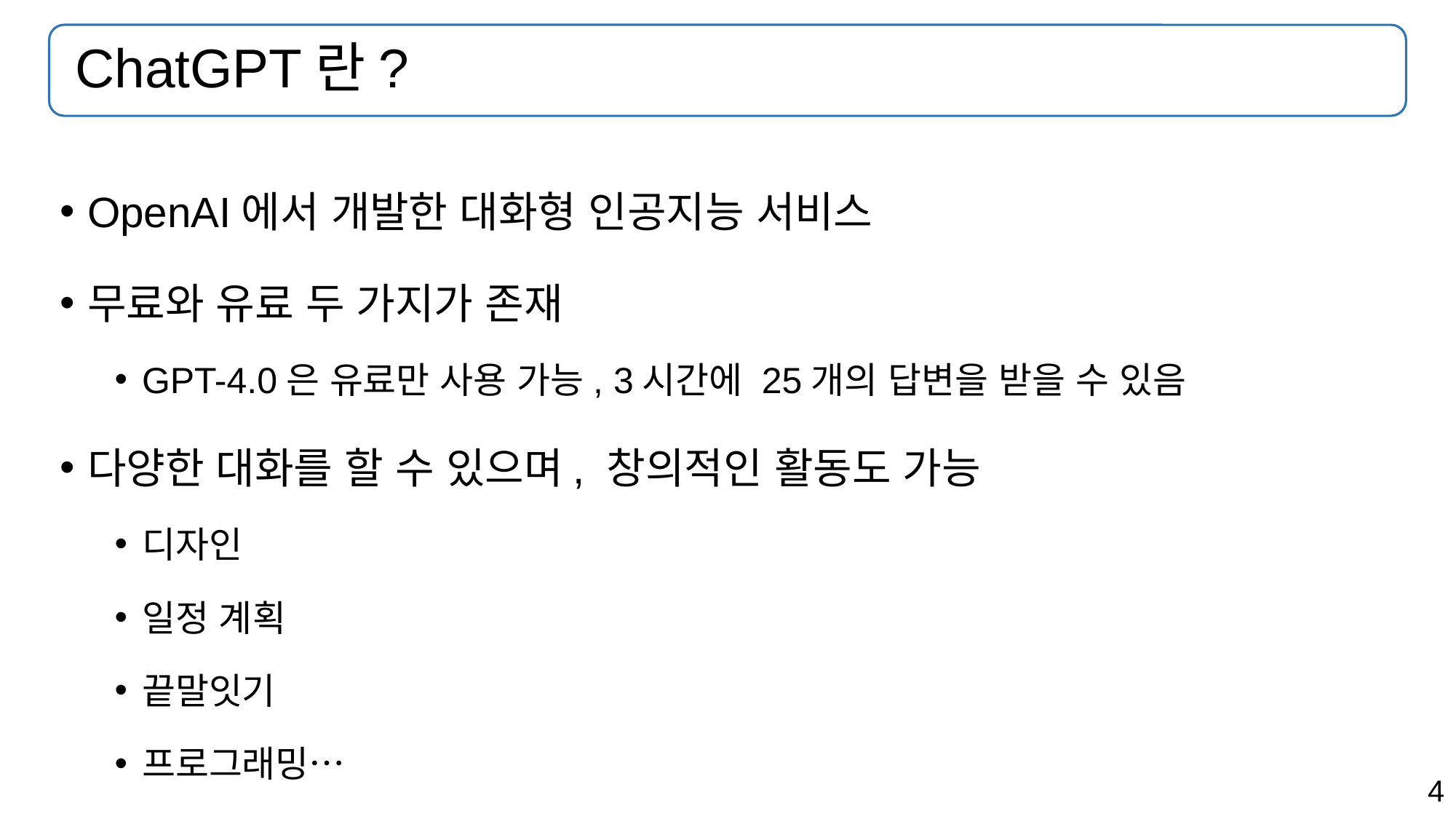

# ChatGPT란?
OpenAI에서 개발한 대화형 인공지능 서비스
무료와 유료 두 가지가 존재
GPT-4.0은 유료만 사용 가능, 3시간에 25개의 답변을 받을 수 있음
다양한 대화를 할 수 있으며, 창의적인 활동도 가능
디자인
일정 계획
끝말잇기
프로그래밍…